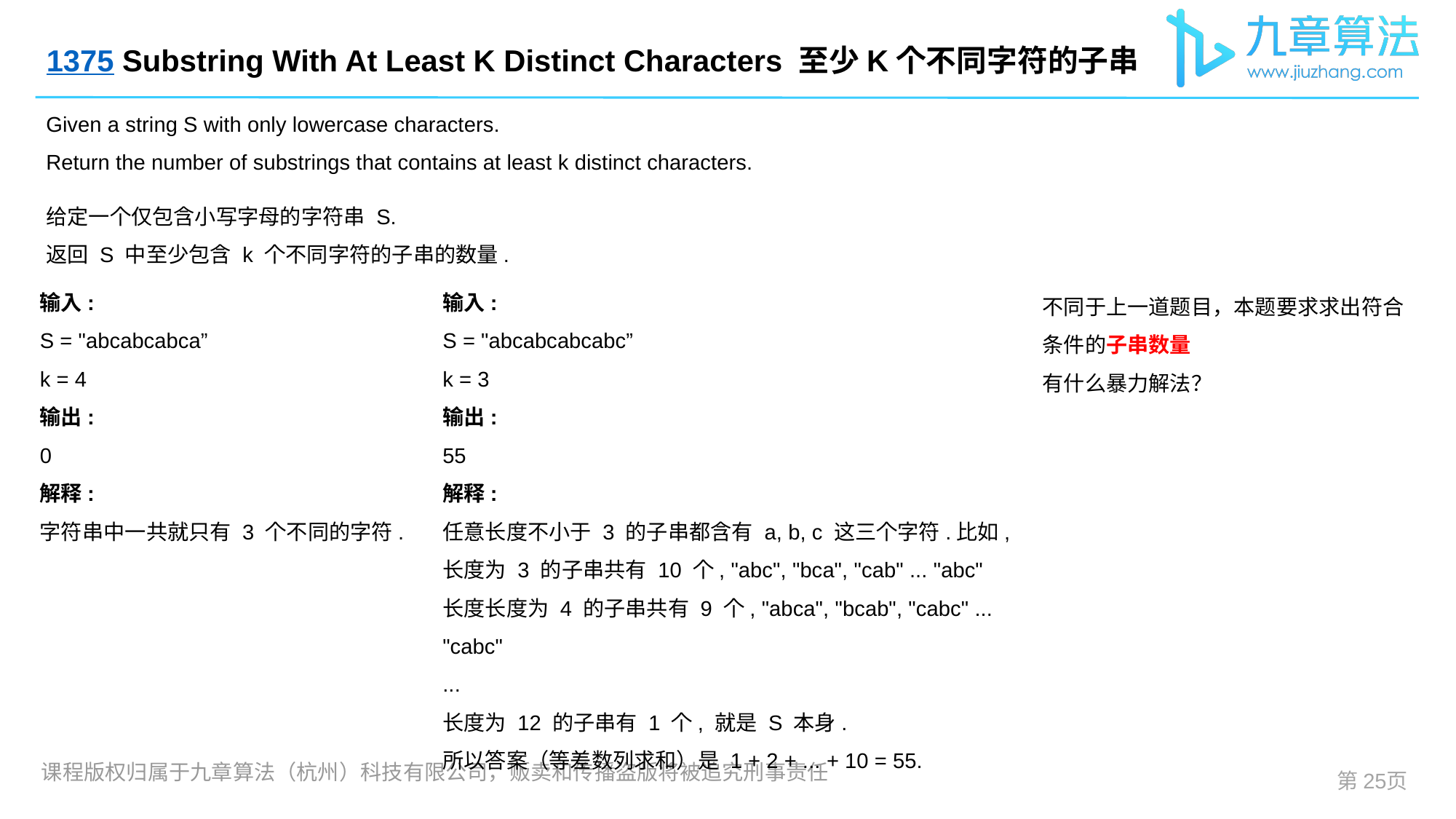

# 1375 Substring With At Least K Distinct Characters 至少K个不同字符的子串
Given a string S with only lowercase characters.
Return the number of substrings that contains at least k distinct characters.

给定一个仅包含小写字母的字符串 S.
返回 S 中至少包含 k 个不同字符的子串的数量.
输入:
S = "abcabcabca”
k = 4
输出:
0
解释:
字符串中一共就只有 3 个不同的字符.
输入:
S = "abcabcabcabc”
k = 3
输出:
55
解释:
任意长度不小于 3 的子串都含有 a, b, c 这三个字符.比如,
长度为 3 的子串共有 10 个, "abc", "bca", "cab" ... "abc" 长度长度为 4 的子串共有 9 个, "abca", "bcab", "cabc" ... "cabc"
...
长度为 12 的子串有 1 个, 就是 S 本身.
所以答案（等差数列求和）是 1 + 2 + ... + 10 = 55.
不同于上一道题目，本题要求求出符合条件的子串数量
有什么暴力解法？
第25页